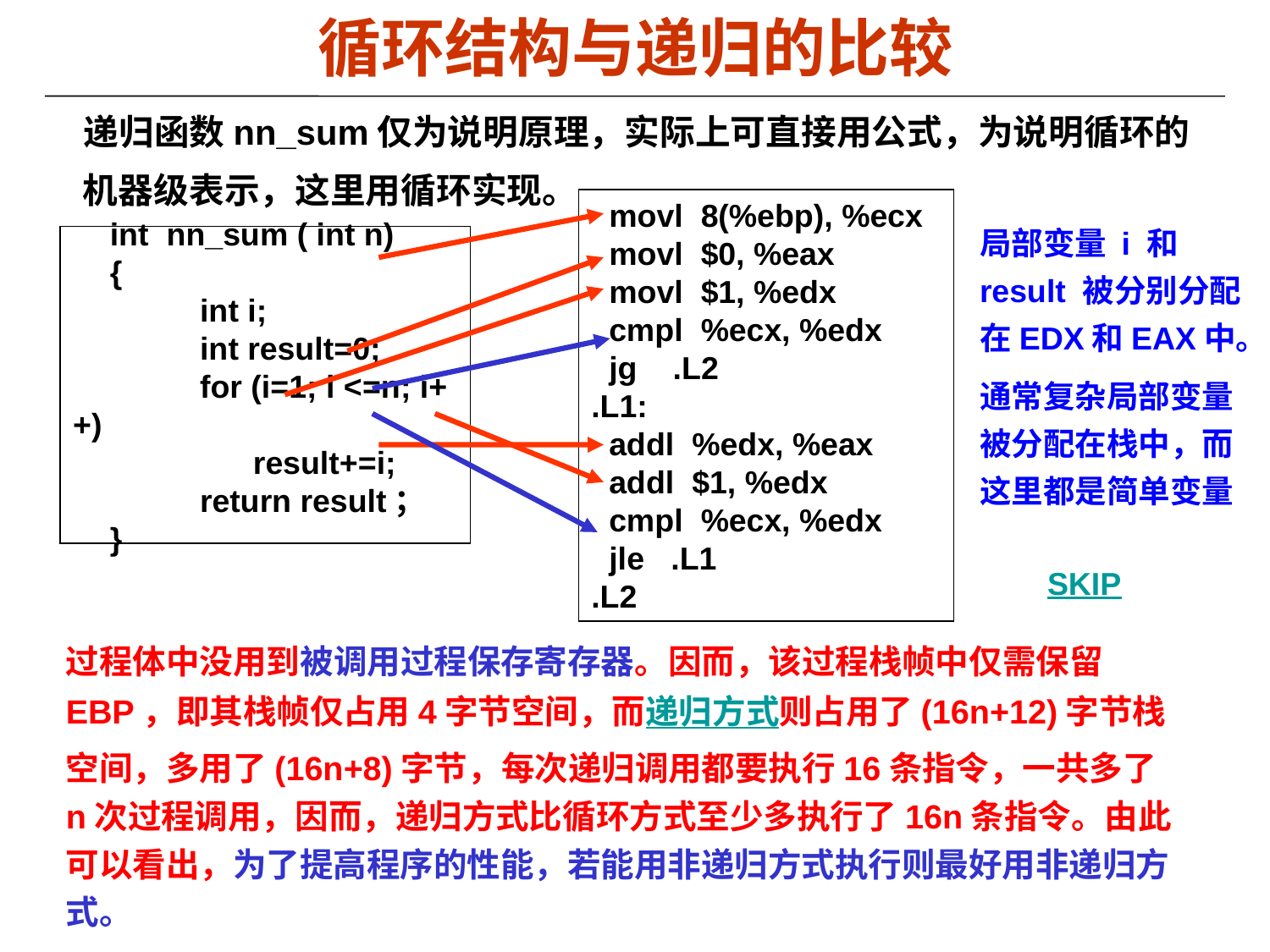

# 循环结构与递归的比较
    递归函数nn_sum仅为说明原理，实际上可直接用公式，为说明循环的机器级表示，这里用循环实现。
  movl  8(%ebp), %ecx
  movl  $0, %eax
  movl  $1, %edx
  cmpl  %ecx, %edx
  jg    .L2
.L1:
  addl  %edx, %eax
  addl  $1, %edx
  cmpl  %ecx, %edx
  jle   .L1
.L2
局部变量 i 和 result 被分别分配在EDX和EAX中。
通常复杂局部变量被分配在栈中，而这里都是简单变量

int  nn_sum ( int n)
{
     	int i;
         	int result=0;
	for (i=1; i <=n; i++)
	      result+=i;
	return result；
}

SKIP
过程体中没用到被调用过程保存寄存器。因而，该过程栈帧中仅需保留EBP，即其栈帧仅占用4字节空间，而递归方式则占用了(16n+12)字节栈空间，多用了(16n+8)字节，每次递归调用都要执行16条指令，一共多了n次过程调用，因而，递归方式比循环方式至少多执行了16n条指令。由此可以看出，为了提高程序的性能，若能用非递归方式执行则最好用非递归方式。